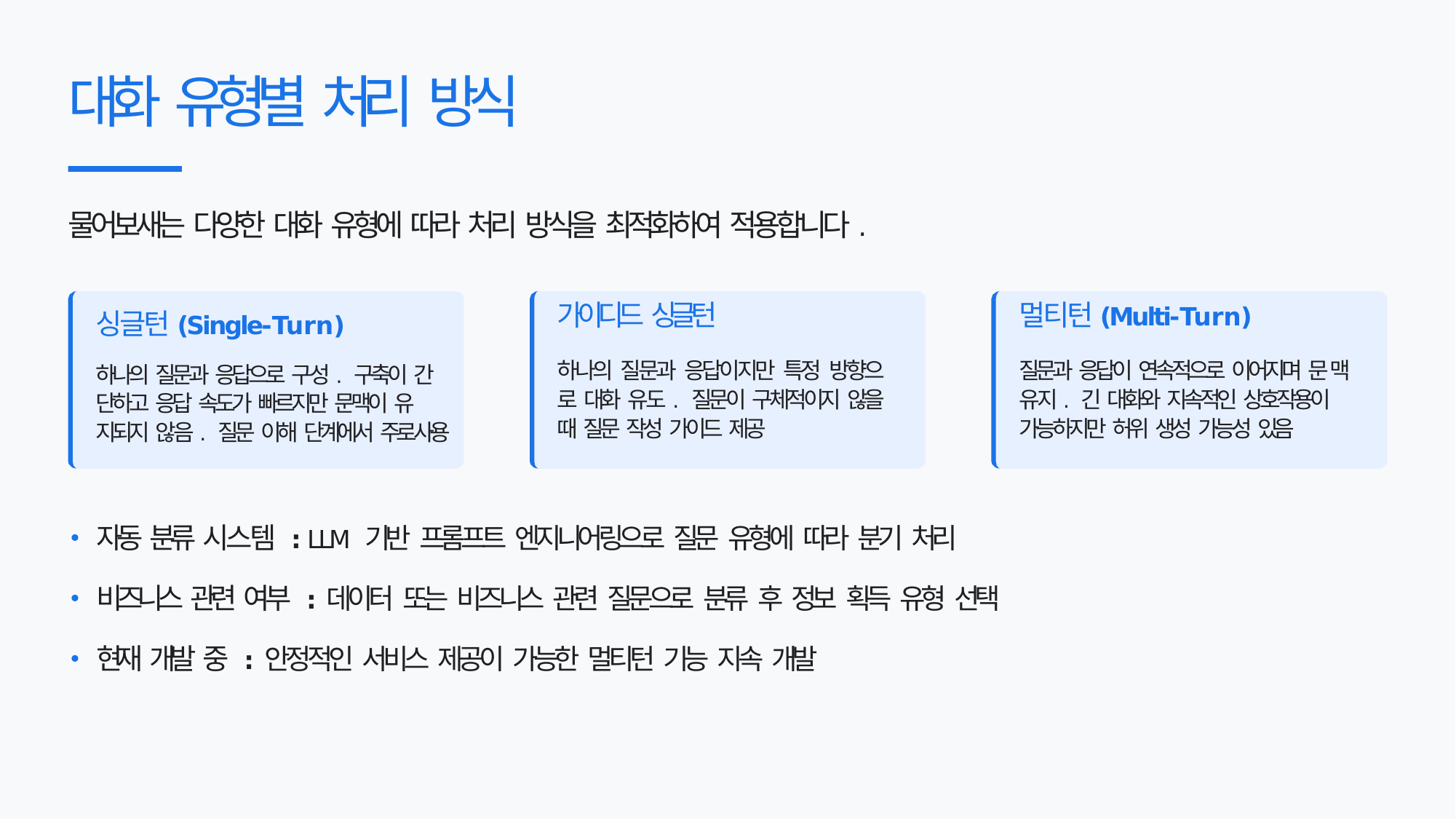

# 대화 유형별 처리 방식

물어보새는 다양한 대화 유형에 따라 처리 방식을 최적화하여 적용합니다.

가이디드 싱글턴
멀티턴(Multi-Turn)
싱글턴(Single-Turn)
하나의 질문과 응답으로 구성. 구축이 간 단하고 응답 속도가 빠르지만 문맥이 유 지되지 않음. 질문 이해 단계에서 주로 사용
하나의 질문과 응답이지만 특정 방향으 로 대화 유도. 질문이 구체적이지 않을 때 질문 작성 가이드 제공
질문과 응답이 연속적으로 이어지며 문 맥 유지. 긴 대화와 지속적인 상호작용이 가능하지만 허위 생성 가능성 있음
자동 분류 시스템 : LLM 기반 프롬프트 엔지니어링으로 질문 유형에 따라 분기 처리
•
비즈니스 관련 여부 : 데이터 또는 비즈니스 관련 질문으로 분류 후 정보 획득 유형 선택
•
현재 개발 중 : 안정적인 서비스 제공이 가능한 멀티턴 기능 지속 개발
•